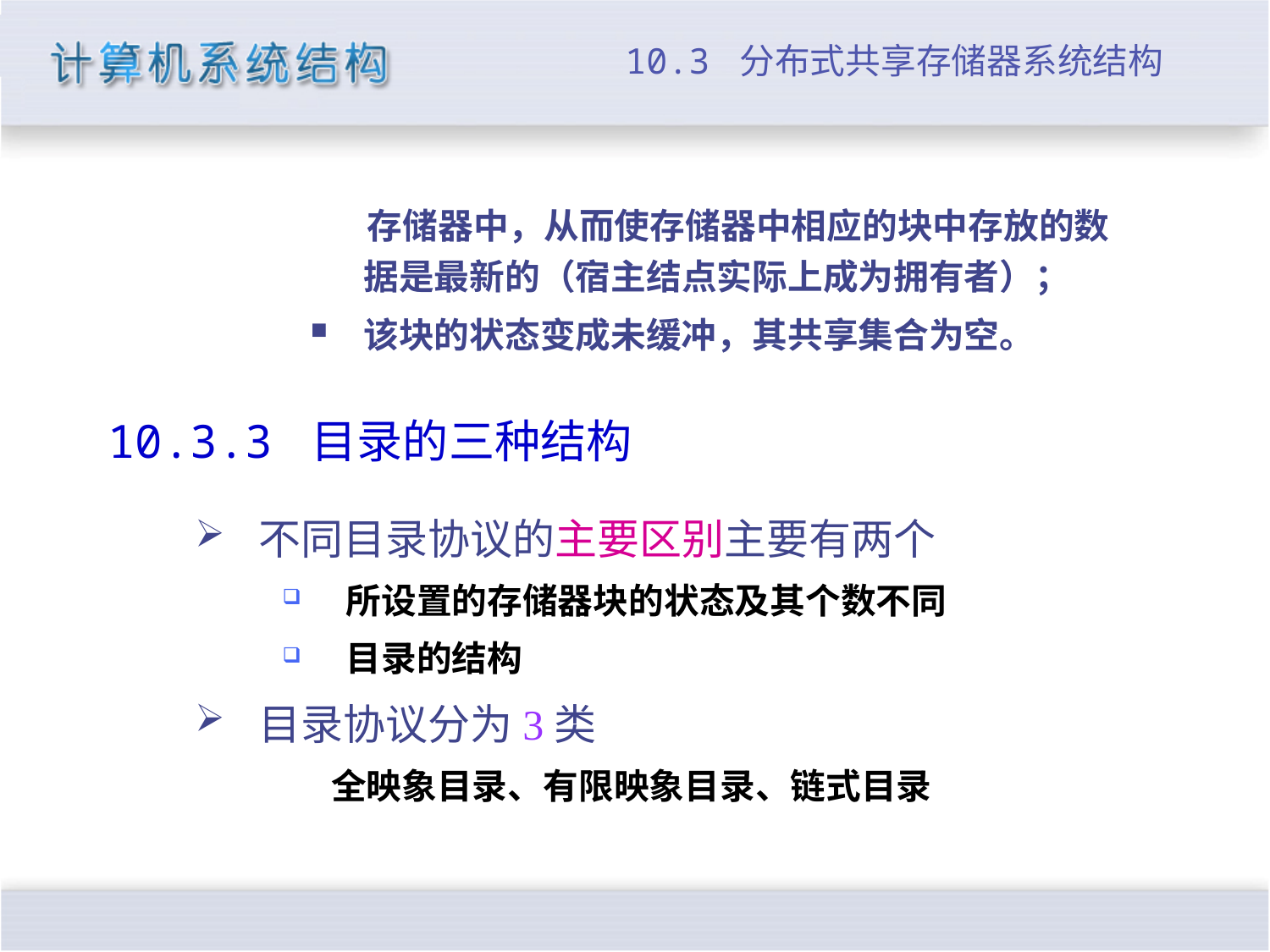

# 10.3 分布式共享存储器系统结构
      存储器中，从而使存储器中相应的块中存放的数据是最新的（宿主结点实际上成为拥有者）；
该块的状态变成未缓冲，其共享集合为空。
10.3.3 目录的三种结构
不同目录协议的主要区别主要有两个
所设置的存储器块的状态及其个数不同
目录的结构
目录协议分为3类
     全映象目录、有限映象目录、链式目录